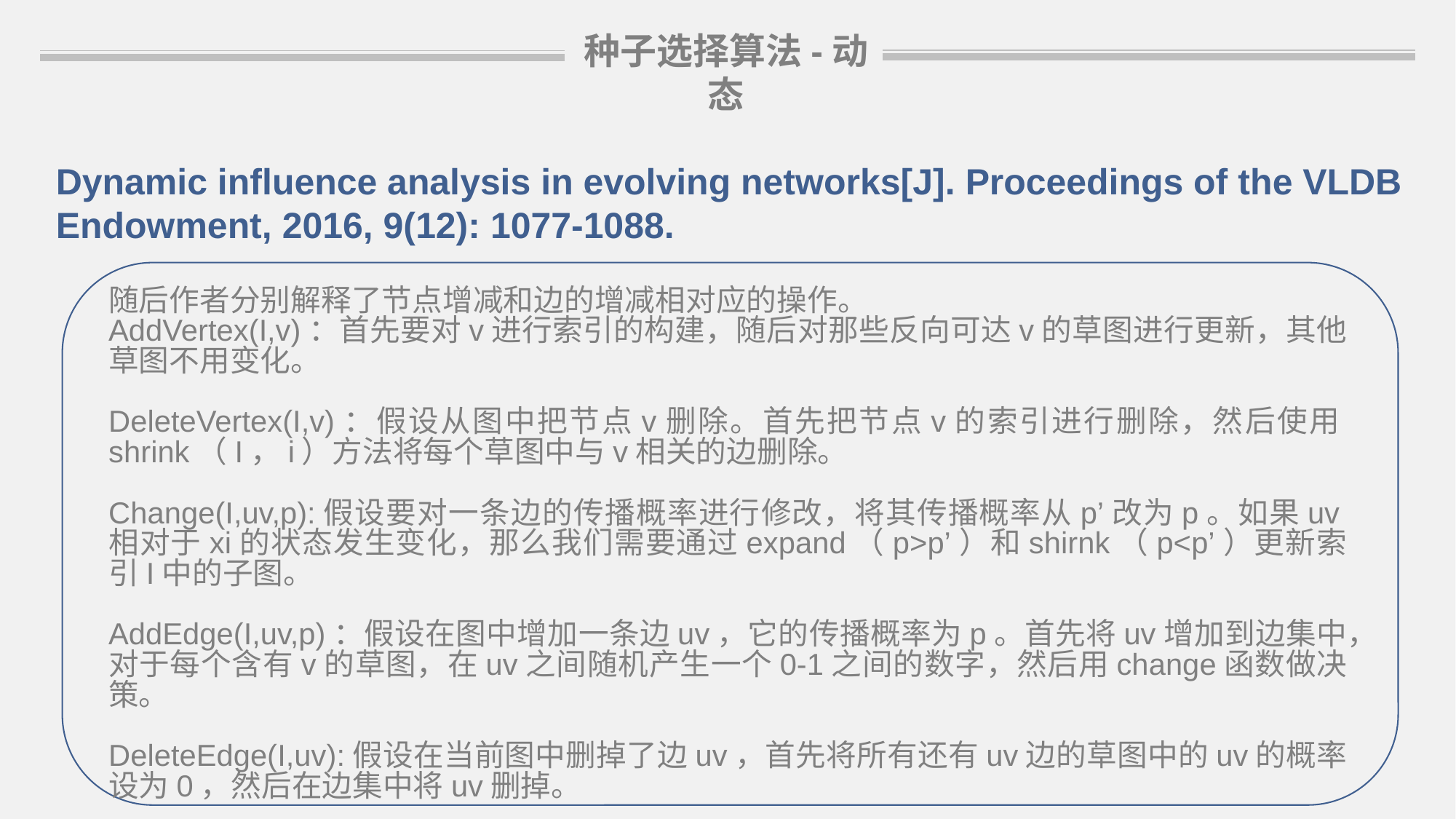

种子选择算法-动态
Dynamic influence analysis in evolving networks[J]. Proceedings of the VLDB Endowment, 2016, 9(12): 1077-1088.

随后作者分别解释了节点增减和边的增减相对应的操作。
AddVertex(I,v)：首先要对v进行索引的构建，随后对那些反向可达v的草图进行更新，其他草图不用变化。

DeleteVertex(I,v)：假设从图中把节点v删除。首先把节点v的索引进行删除，然后使用shrink（I，i）方法将每个草图中与v相关的边删除。

Change(I,uv,p):假设要对一条边的传播概率进行修改，将其传播概率从p’改为p。如果uv相对于xi的状态发生变化，那么我们需要通过expand（p>p’）和shirnk（p<p’）更新索引I中的子图。

AddEdge(I,uv,p)：假设在图中增加一条边uv，它的传播概率为p。首先将uv增加到边集中，对于每个含有v的草图，在uv之间随机产生一个0-1之间的数字，然后用change函数做决策。

DeleteEdge(I,uv):假设在当前图中删掉了边uv，首先将所有还有uv边的草图中的uv的概率设为0，然后在边集中将uv删掉。